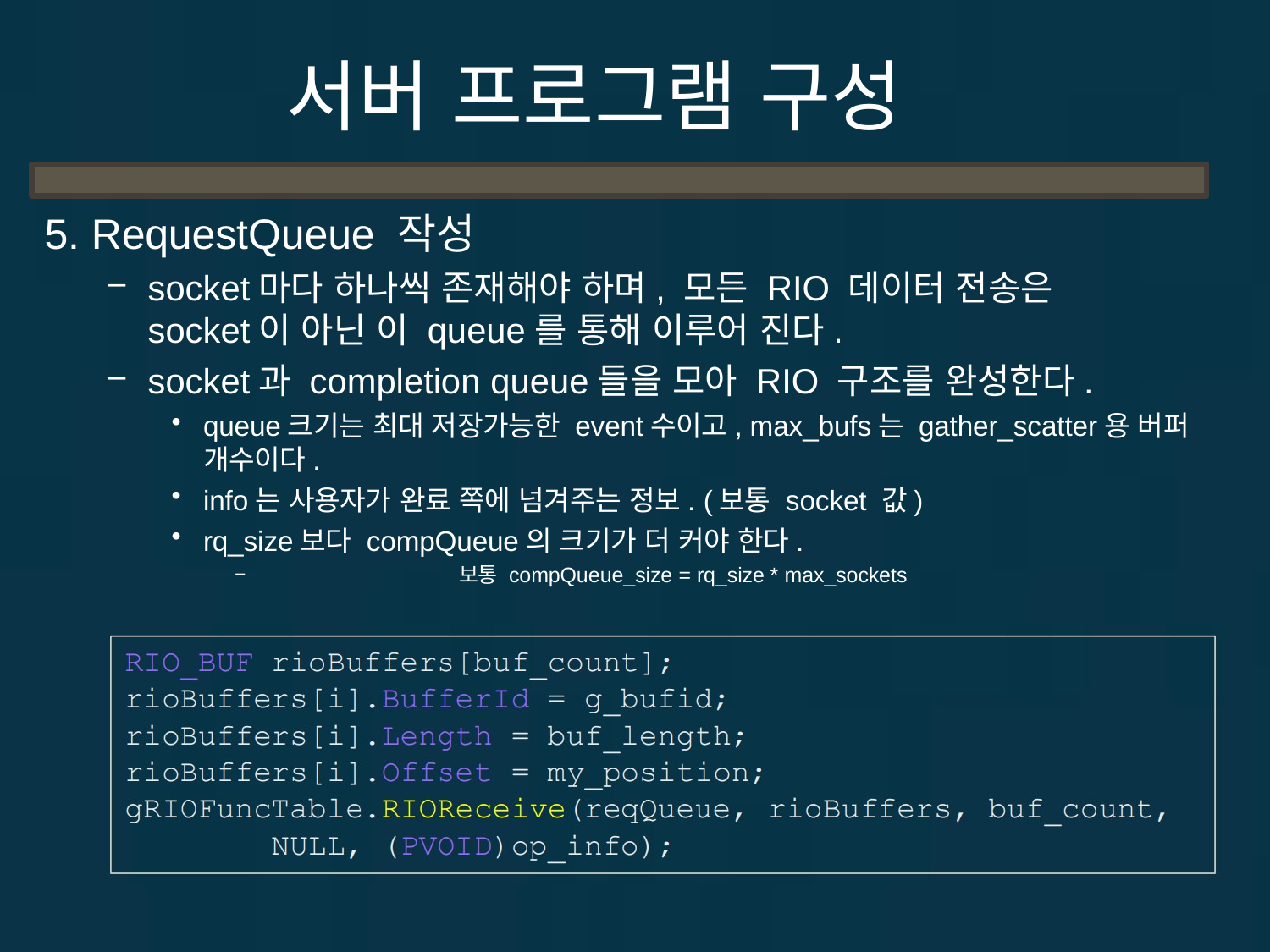

# 서버 프로그램 구성
RequestQueue 작성
socket마다 하나씩 존재해야 하며, 모든 RIO 데이터 전송은
socket이 아닌 이 queue를 통해 이루어 진다.
socket과 completion queue들을 모아 RIO 구조를 완성한다.
queue크기는 최대 저장가능한 event수이고, max_bufs는 gather_scatter용 버퍼
개수이다.
info는 사용자가 완료 쪽에 넘겨주는 정보. (보통 socket 값)
rq_size보다 compQueue의 크기가 더 커야 한다.
–	보통 compQueue_size = rq_size * max_sockets